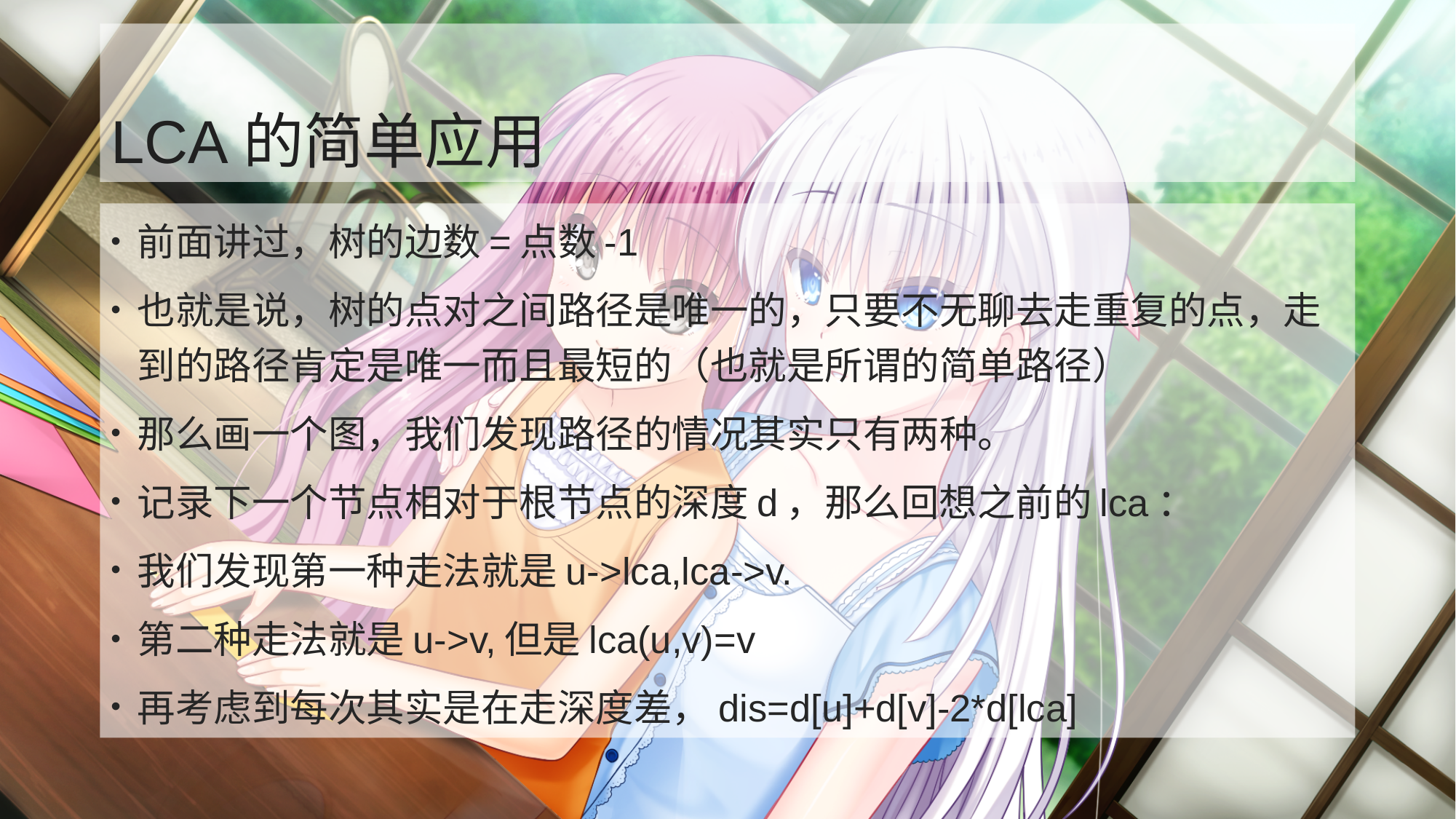

# LCA的简单应用
前面讲过，树的边数=点数-1
也就是说，树的点对之间路径是唯一的，只要不无聊去走重复的点，走到的路径肯定是唯一而且最短的（也就是所谓的简单路径）
那么画一个图，我们发现路径的情况其实只有两种。
记录下一个节点相对于根节点的深度d，那么回想之前的lca：
我们发现第一种走法就是u->lca,lca->v.
第二种走法就是u->v,但是lca(u,v)=v
再考虑到每次其实是在走深度差，dis=d[u]+d[v]-2*d[lca]